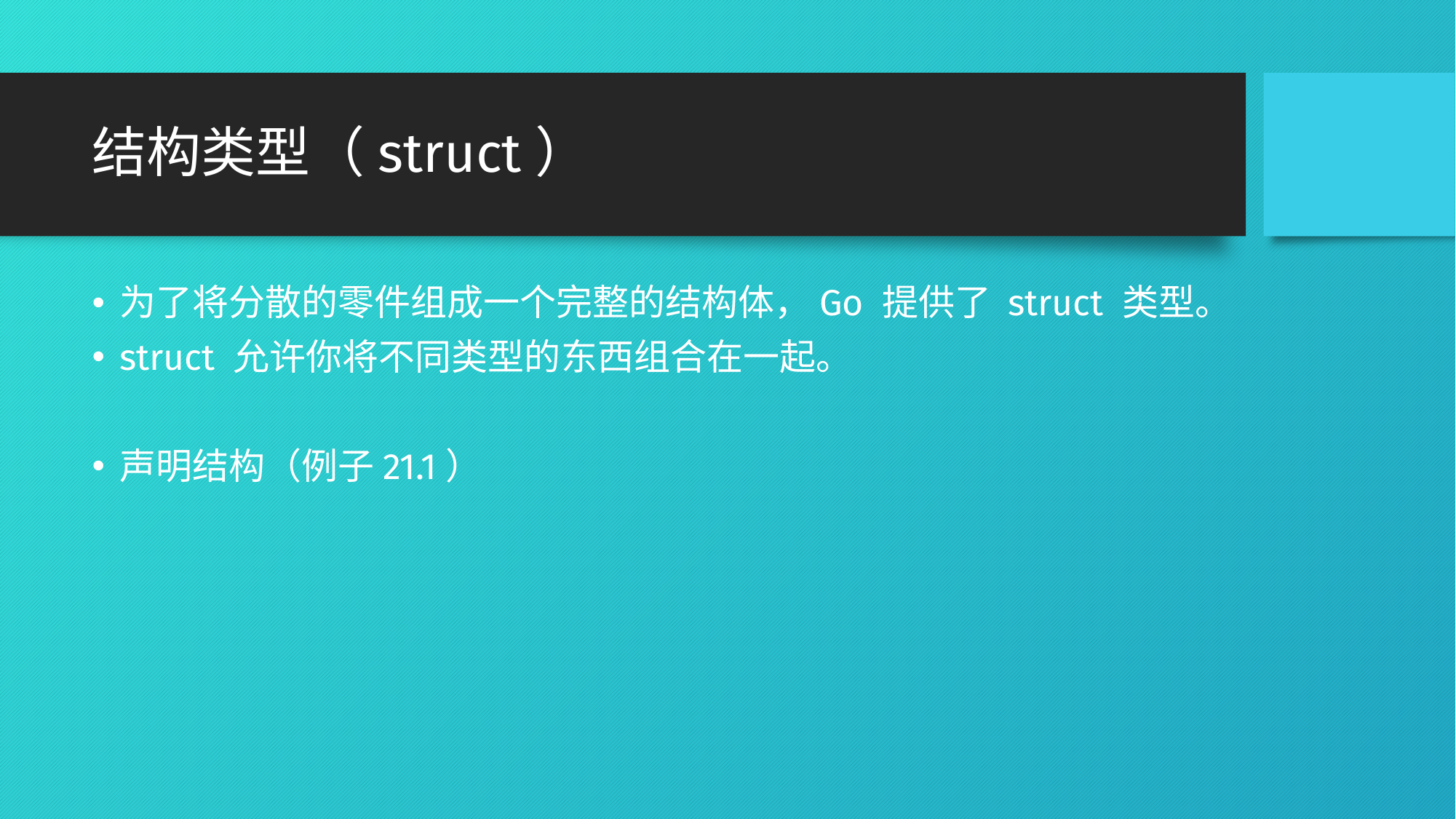

# 结构类型（struct）
为了将分散的零件组成一个完整的结构体，Go 提供了 struct 类型。
struct 允许你将不同类型的东西组合在一起。

声明结构（例子21.1）